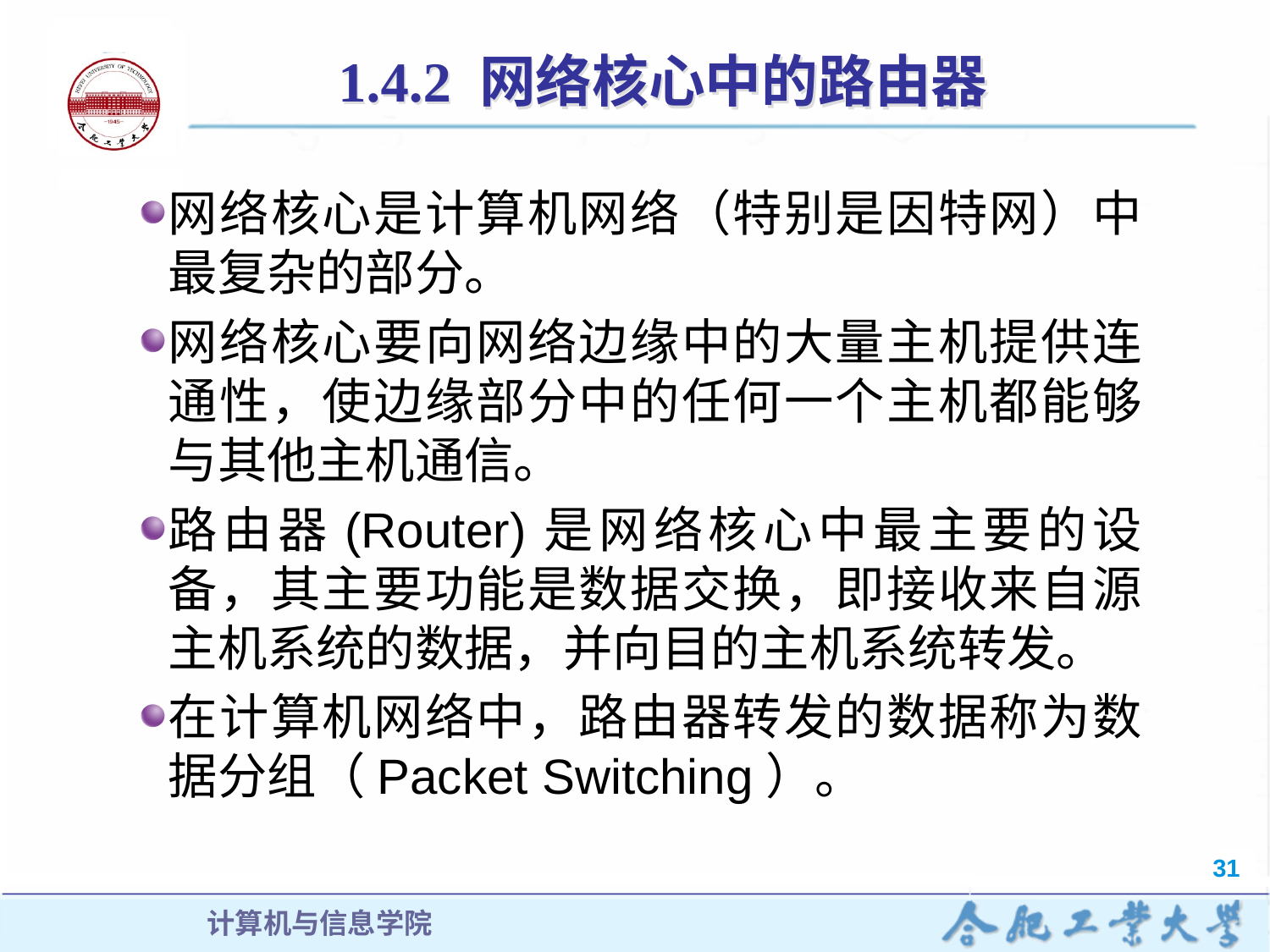

# 1.4.2 网络核心中的路由器
网络核心是计算机网络（特别是因特网）中最复杂的部分。
网络核心要向网络边缘中的大量主机提供连通性，使边缘部分中的任何一个主机都能够与其他主机通信。
路由器(Router)是网络核心中最主要的设备，其主要功能是数据交换，即接收来自源主机系统的数据，并向目的主机系统转发。
在计算机网络中，路由器转发的数据称为数据分组（Packet Switching）。